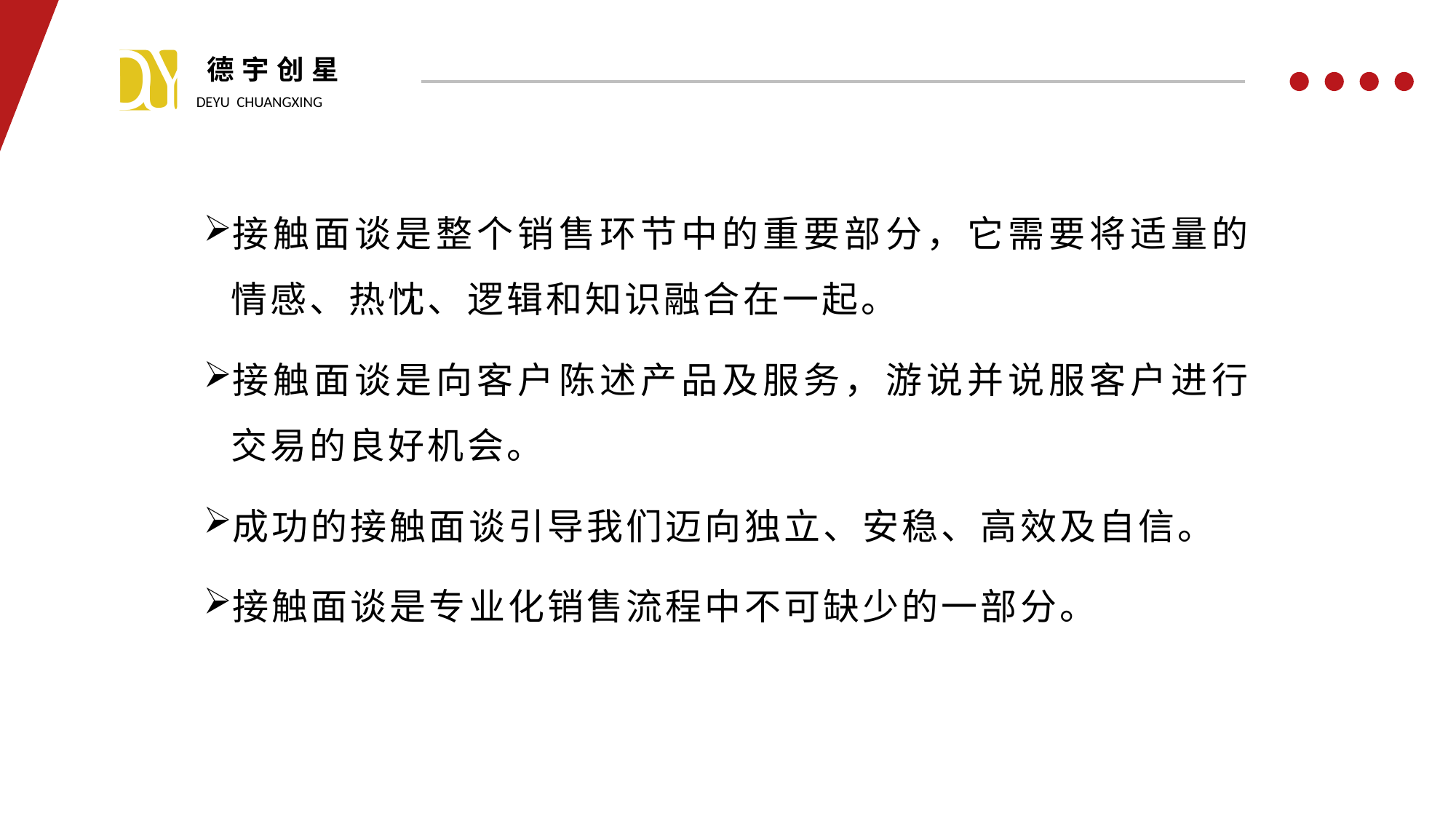

接触面谈是整个销售环节中的重要部分，它需要将适量的情感、热忱、逻辑和知识融合在一起。
接触面谈是向客户陈述产品及服务，游说并说服客户进行交易的良好机会。
成功的接触面谈引导我们迈向独立、安稳、高效及自信。
接触面谈是专业化销售流程中不可缺少的一部分。